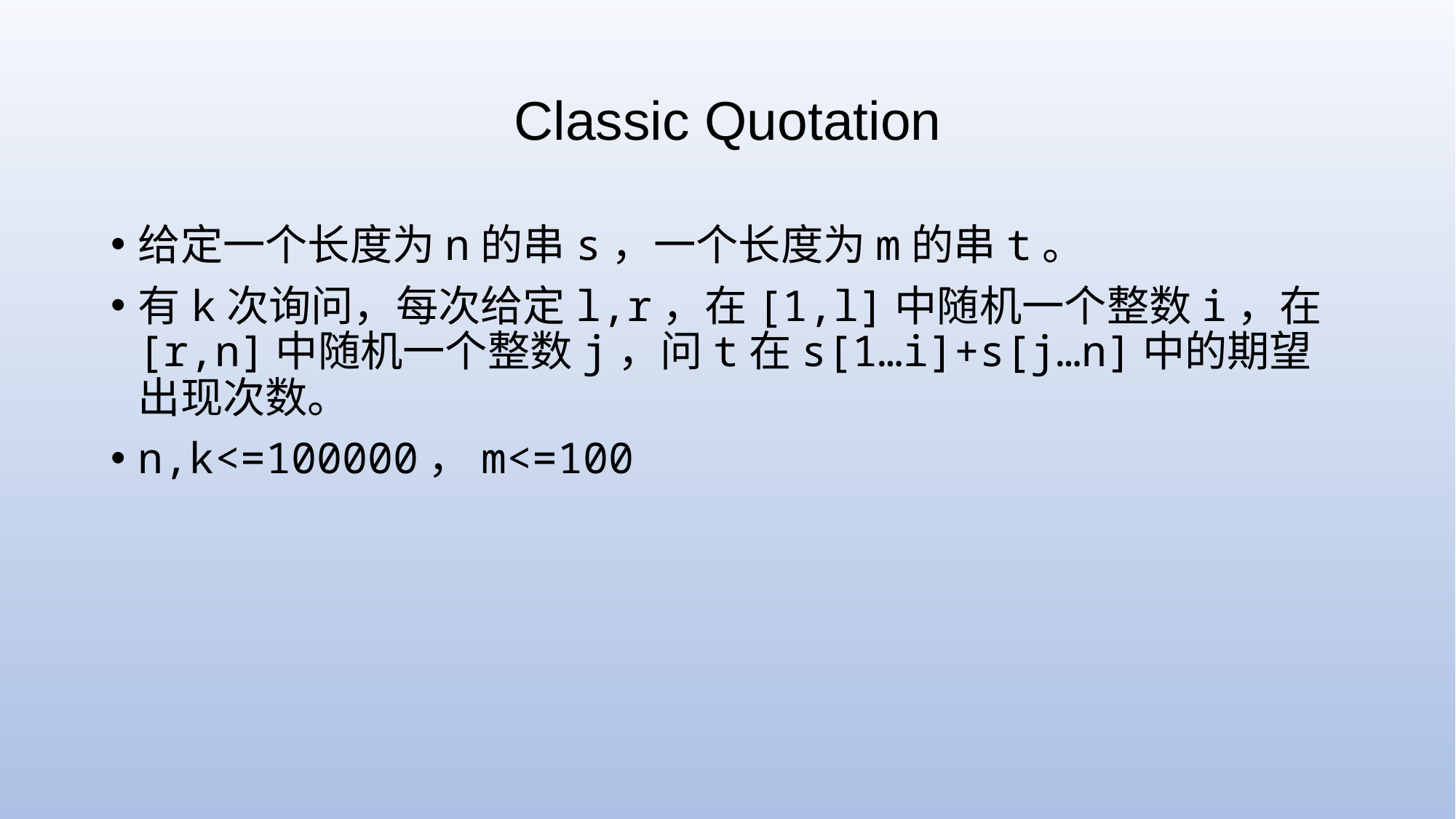

# Classic Quotation
给定一个长度为n的串s，一个长度为m的串t。
有k次询问，每次给定l,r，在[1,l]中随机一个整数i，在[r,n]中随机一个整数j，问t在s[1…i]+s[j…n]中的期望出现次数。
n,k<=100000，m<=100